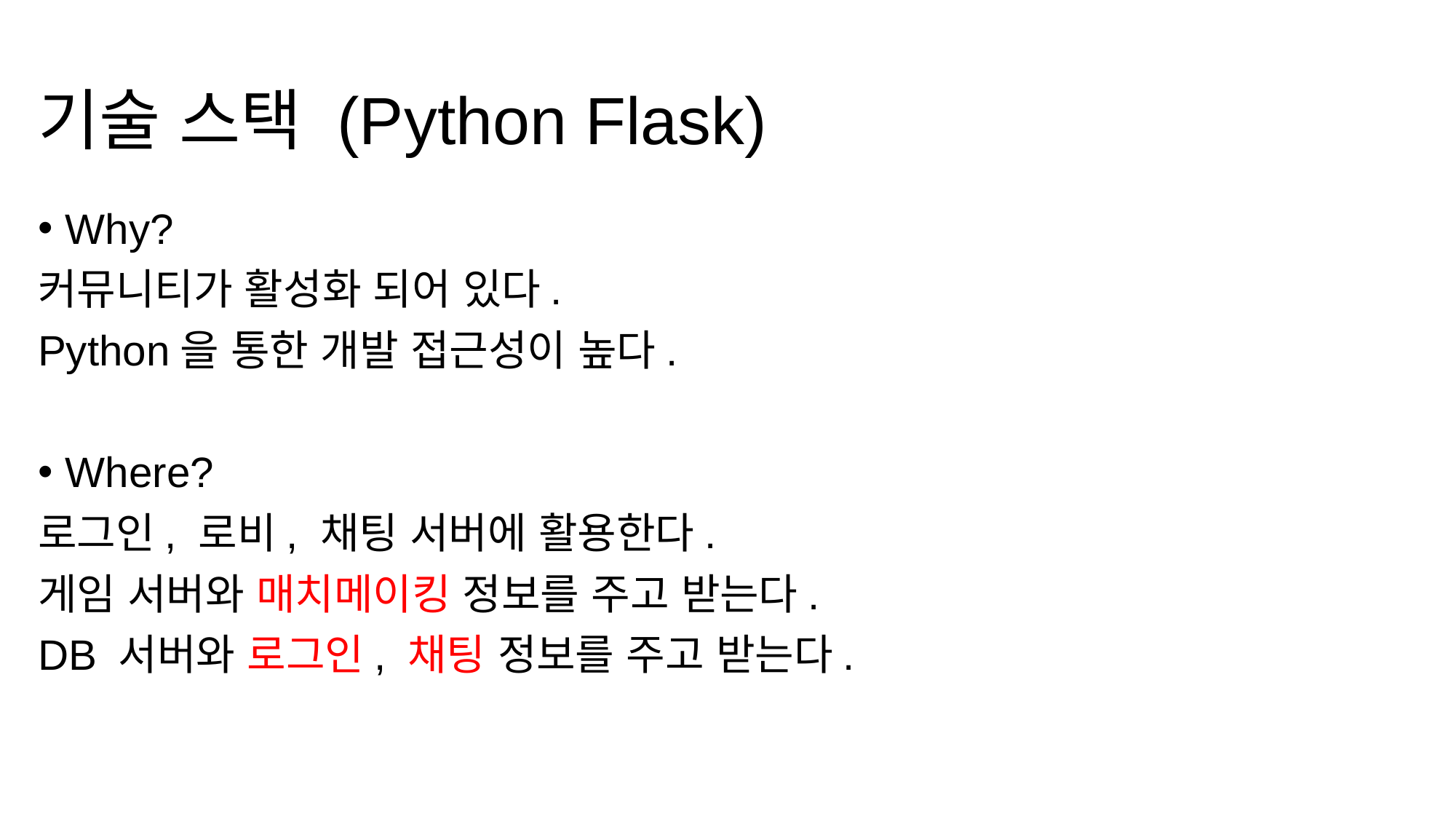

# 기술 스택 (Python Flask)
Why?
커뮤니티가 활성화 되어 있다.
Python을 통한 개발 접근성이 높다.

Where?
로그인, 로비, 채팅 서버에 활용한다.
게임 서버와 매치메이킹 정보를 주고 받는다.
DB 서버와 로그인, 채팅 정보를 주고 받는다.